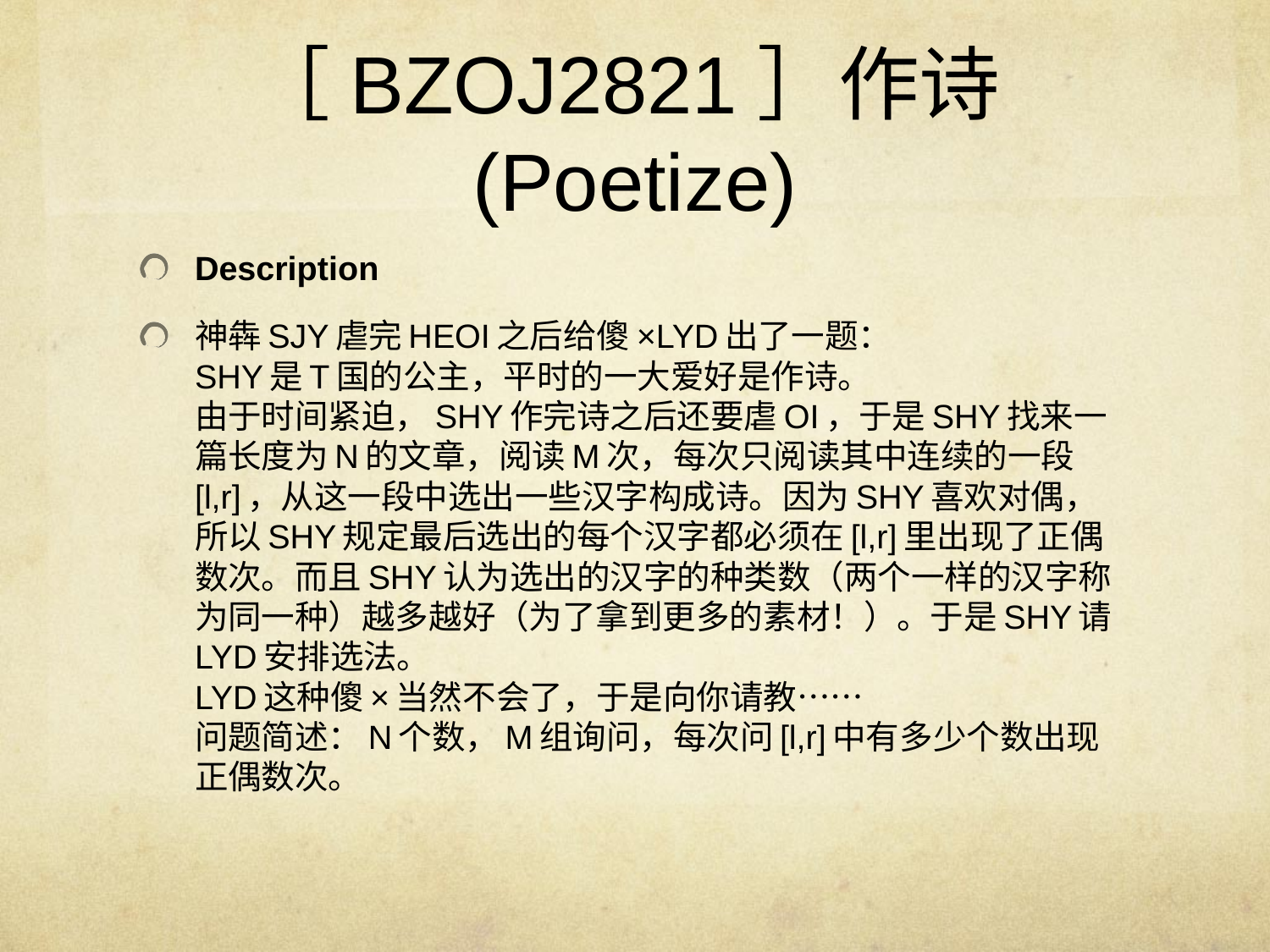

# ［BZOJ2821］作诗(Poetize)
Description
神犇SJY虐完HEOI之后给傻×LYD出了一题：
SHY是T国的公主，平时的一大爱好是作诗。
由于时间紧迫，SHY作完诗之后还要虐OI，于是SHY找来一篇长度为N的文章，阅读M次，每次只阅读其中连续的一段[l,r]，从这一段中选出一些汉字构成诗。因为SHY喜欢对偶，所以SHY规定最后选出的每个汉字都必须在[l,r]里出现了正偶数次。而且SHY认为选出的汉字的种类数（两个一样的汉字称为同一种）越多越好（为了拿到更多的素材！）。于是SHY请LYD安排选法。
LYD这种傻×当然不会了，于是向你请教……
问题简述：N个数，M组询问，每次问[l,r]中有多少个数出现正偶数次。